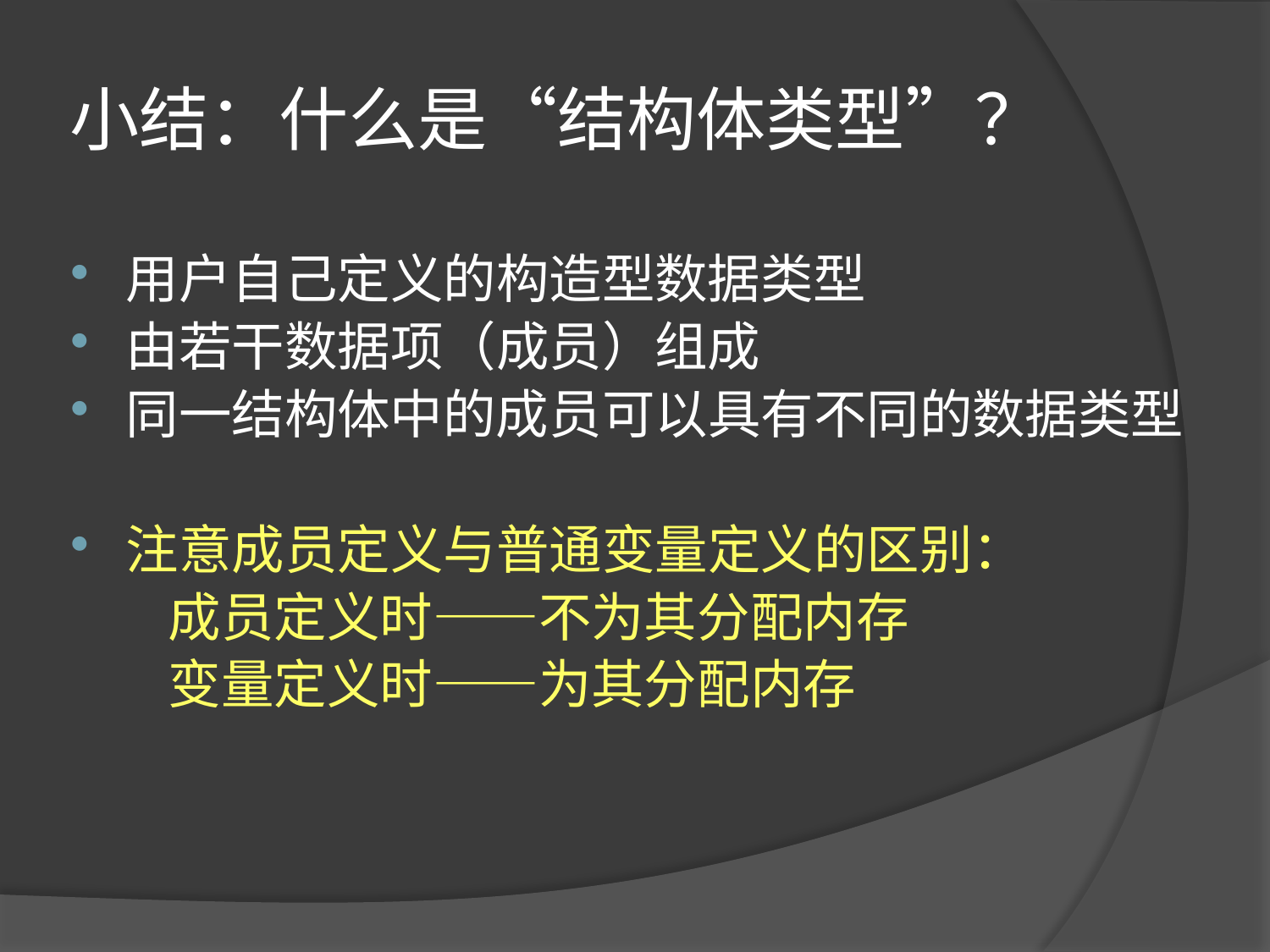

# 小结：什么是“结构体类型”？
用户自己定义的构造型数据类型
由若干数据项（成员）组成
同一结构体中的成员可以具有不同的数据类型

注意成员定义与普通变量定义的区别：
       成员定义时——不为其分配内存
       变量定义时——为其分配内存